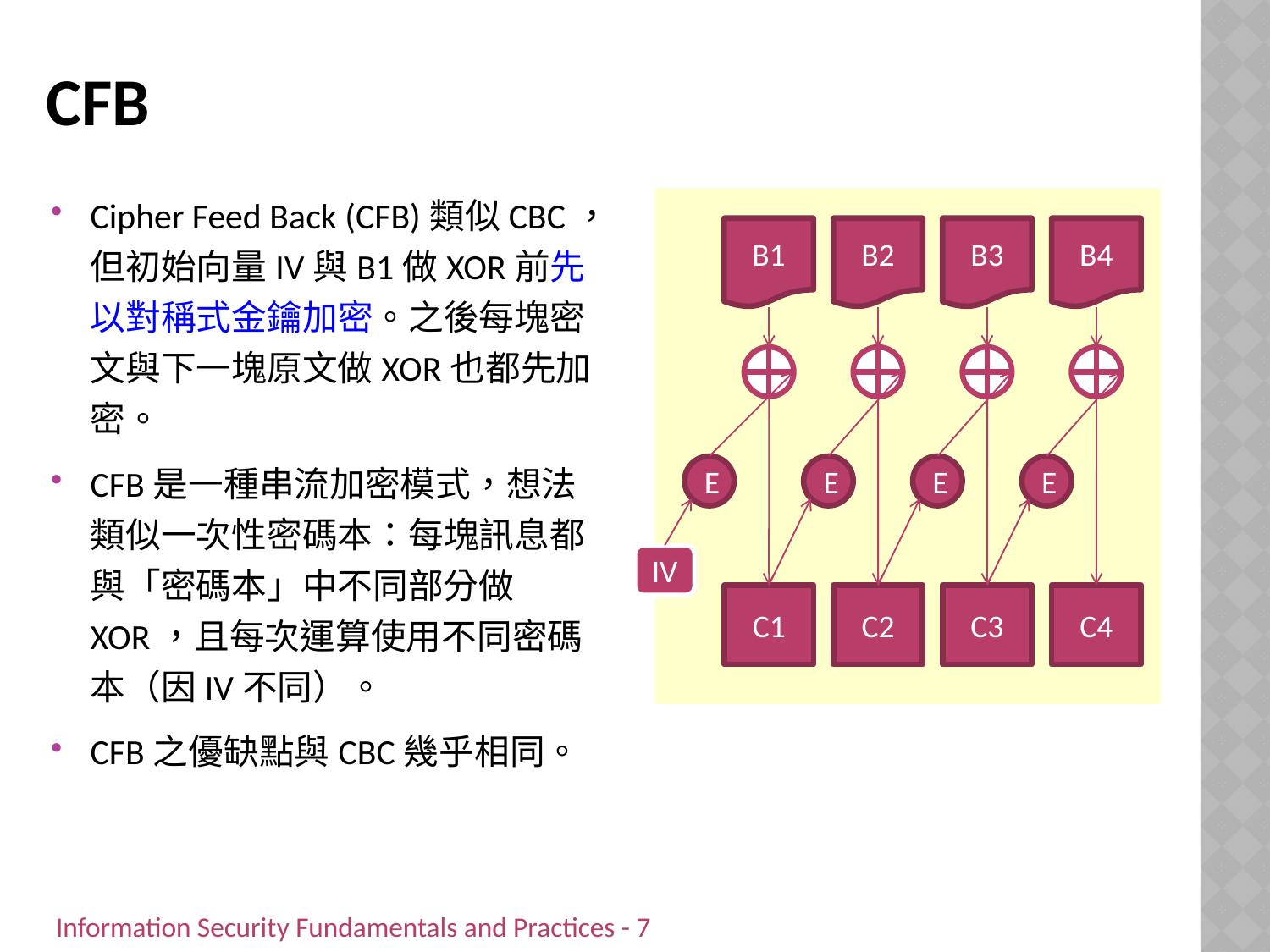

# CFB
Cipher Feed Back (CFB)類似CBC，但初始向量IV與B1做XOR前先以對稱式金鑰加密。之後每塊密文與下一塊原文做XOR也都先加密。
CFB是一種串流加密模式，想法類似一次性密碼本：每塊訊息都與「密碼本」中不同部分做XOR，且每次運算使用不同密碼本（因IV不同）。
CFB之優缺點與CBC幾乎相同。

B1
B2
B3
B4

E
E
E
E
IV
C1
C2
C3
C4